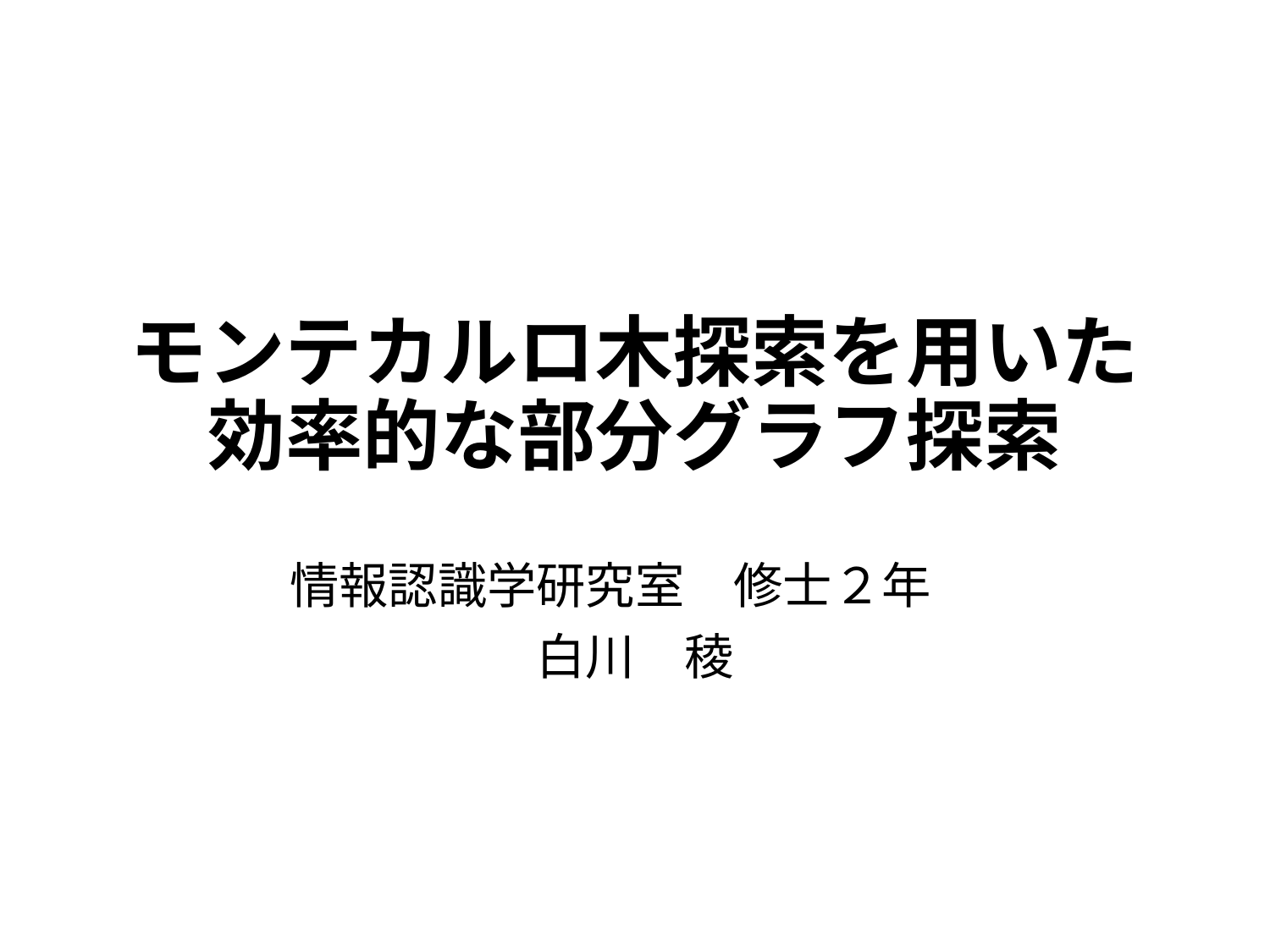

# モンテカルロ木探索を用いた 効率的な部分グラフ探索
情報認識学研究室　修士２年
白川　稜